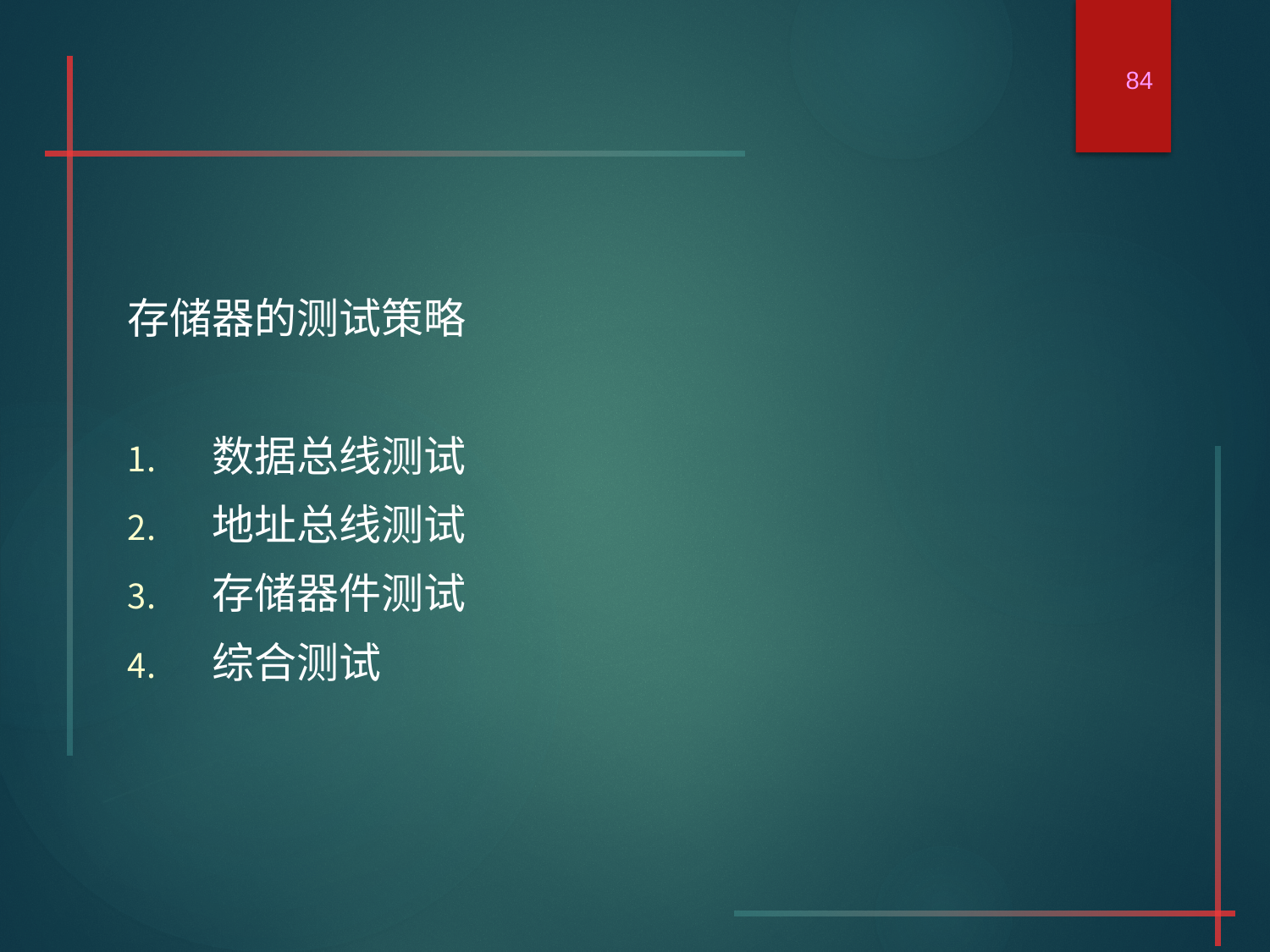

84
#
存储器的测试策略

数据总线测试
地址总线测试
存储器件测试
综合测试